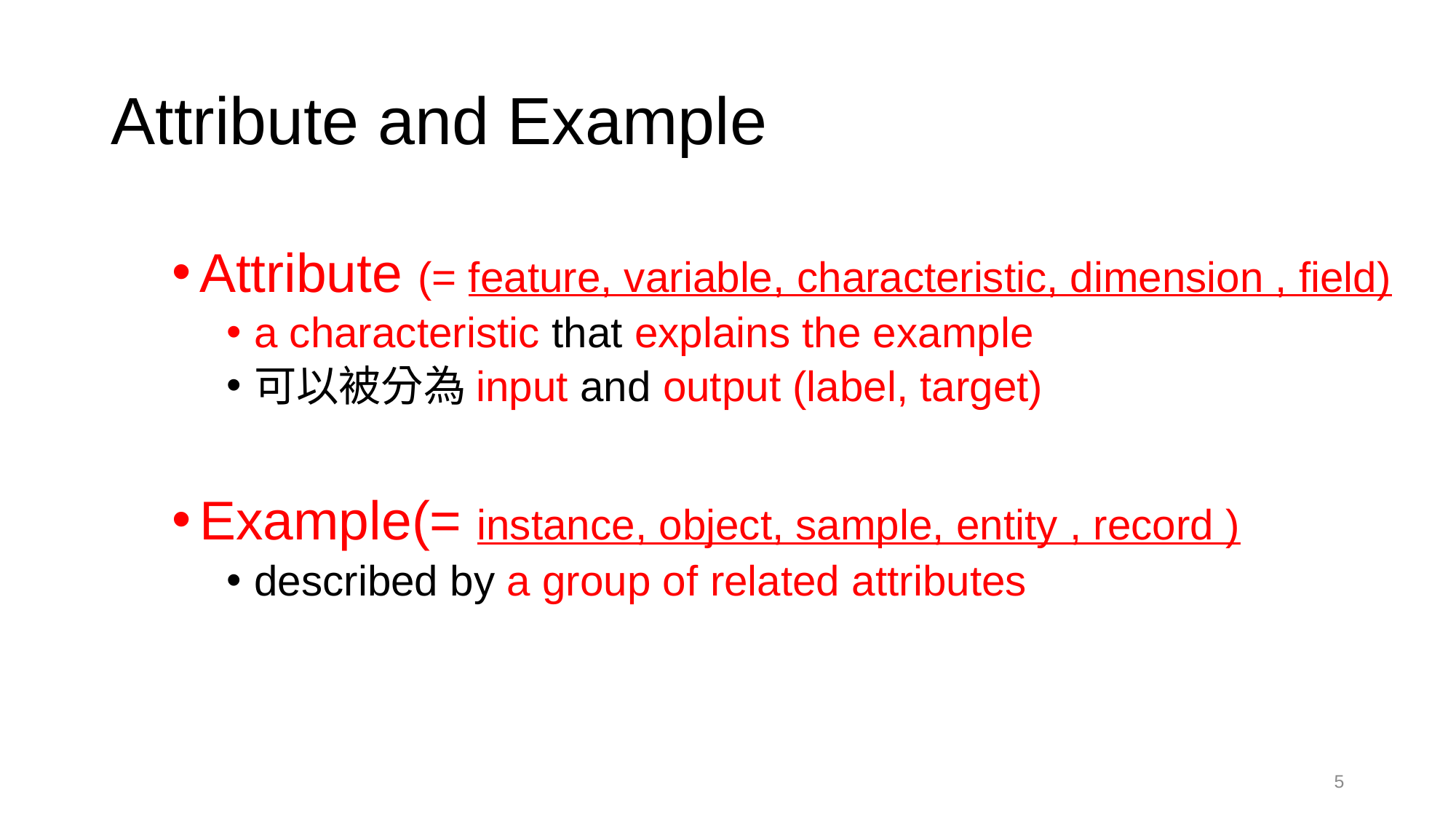

# Attribute and Example
Attribute (= feature, variable, characteristic, dimension , field)
a characteristic that explains the example
可以被分為input and output (label, target)

Example(= instance, object, sample, entity , record )
described by a group of related attributes

5